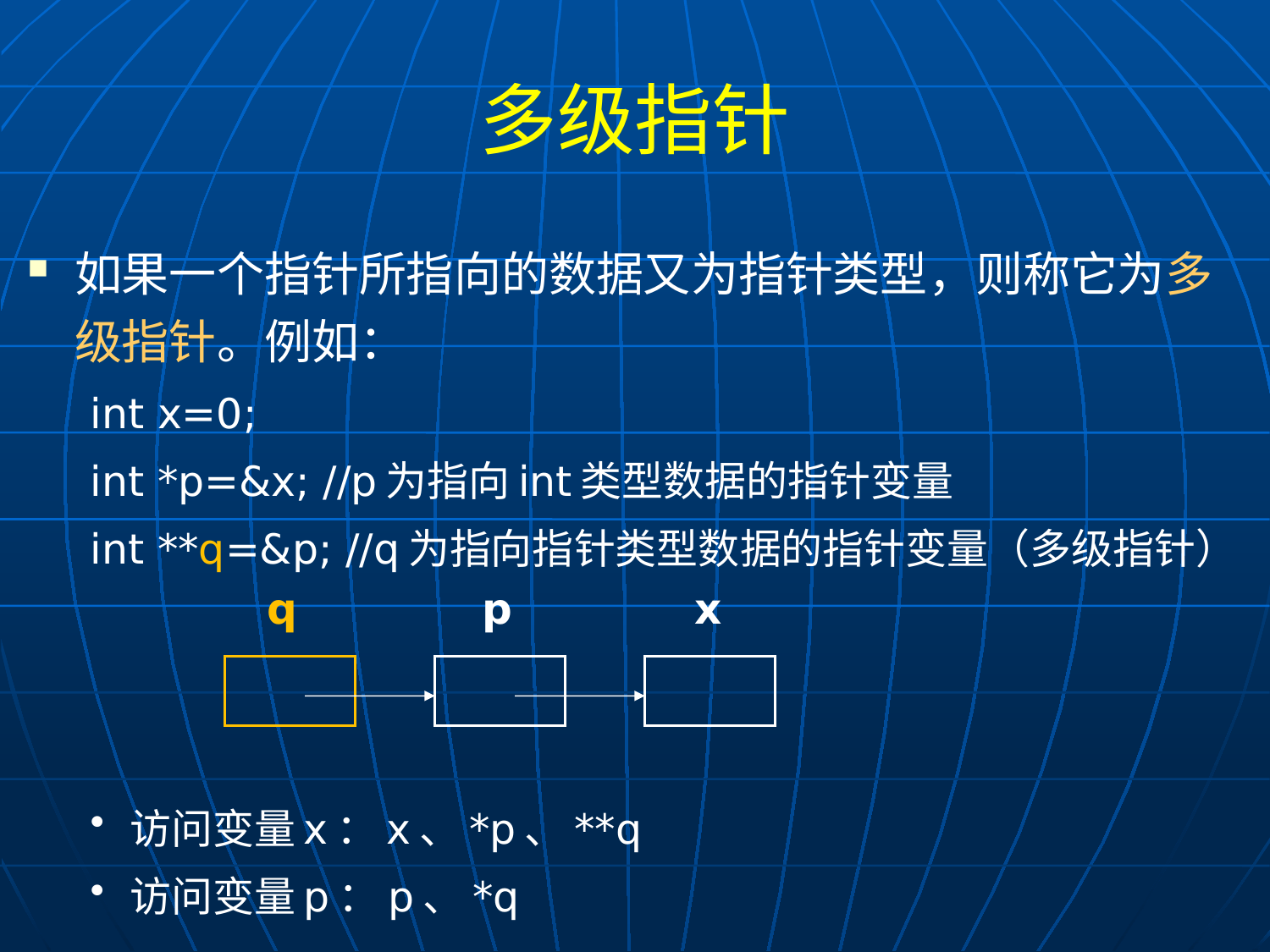

# 多级指针
如果一个指针所指向的数据又为指针类型，则称它为多级指针。例如：
int x=0;
int *p=&x; //p为指向int类型数据的指针变量
int **q=&p; //q为指向指针类型数据的指针变量（多级指针）

访问变量x：x、*p、**q
访问变量p：p、*q
q
p
x